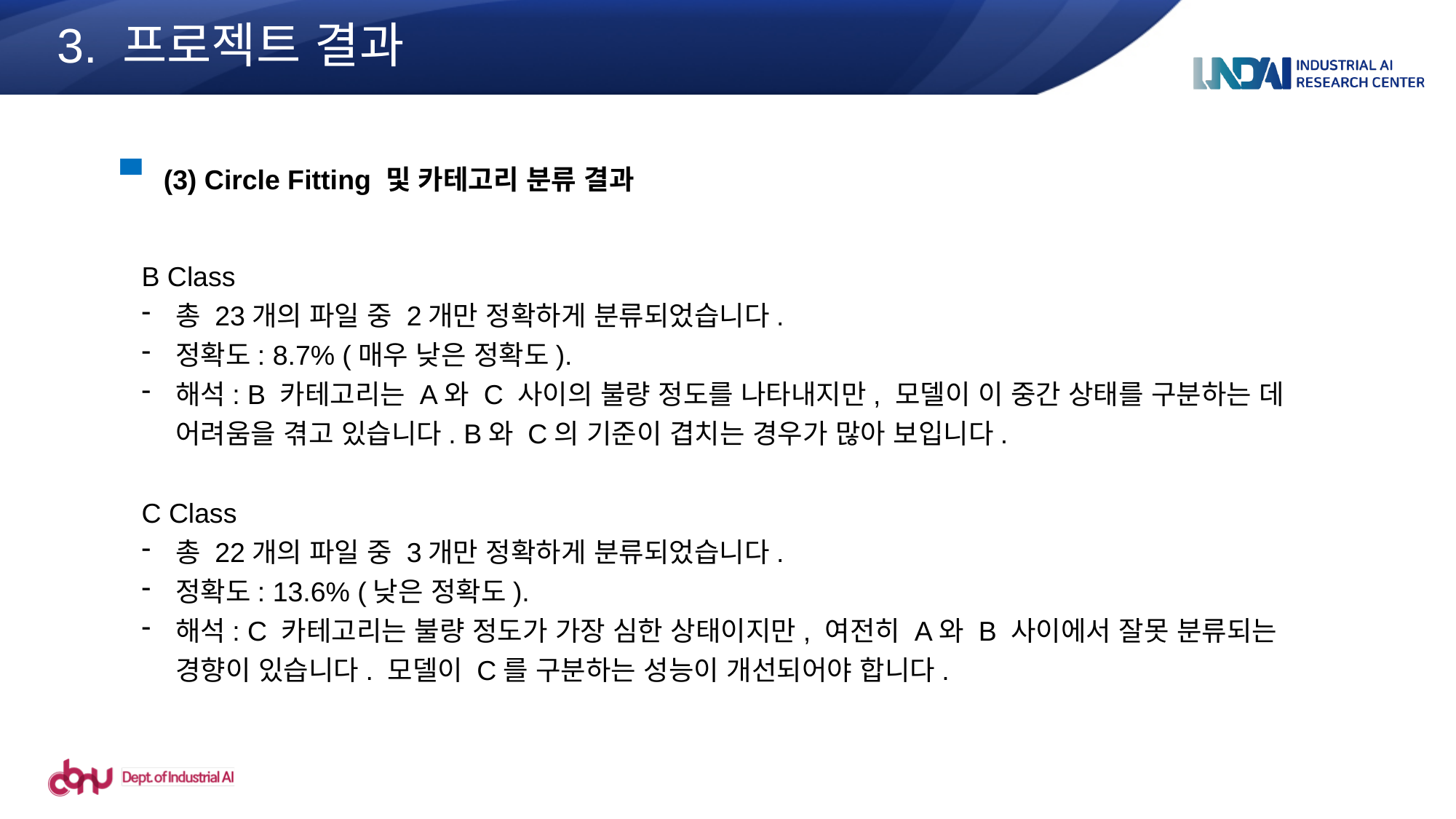

3. 프로젝트 결과
(3) Circle Fitting 및 카테고리 분류 결과

B Class
총 23개의 파일 중 2개만 정확하게 분류되었습니다.
정확도: 8.7% (매우 낮은 정확도).
해석: B 카테고리는 A와 C 사이의 불량 정도를 나타내지만, 모델이 이 중간 상태를 구분하는 데 어려움을 겪고 있습니다. B와 C의 기준이 겹치는 경우가 많아 보입니다.

C Class
총 22개의 파일 중 3개만 정확하게 분류되었습니다.
정확도: 13.6% (낮은 정확도).
해석: C 카테고리는 불량 정도가 가장 심한 상태이지만, 여전히 A와 B 사이에서 잘못 분류되는 경향이 있습니다. 모델이 C를 구분하는 성능이 개선되어야 합니다.